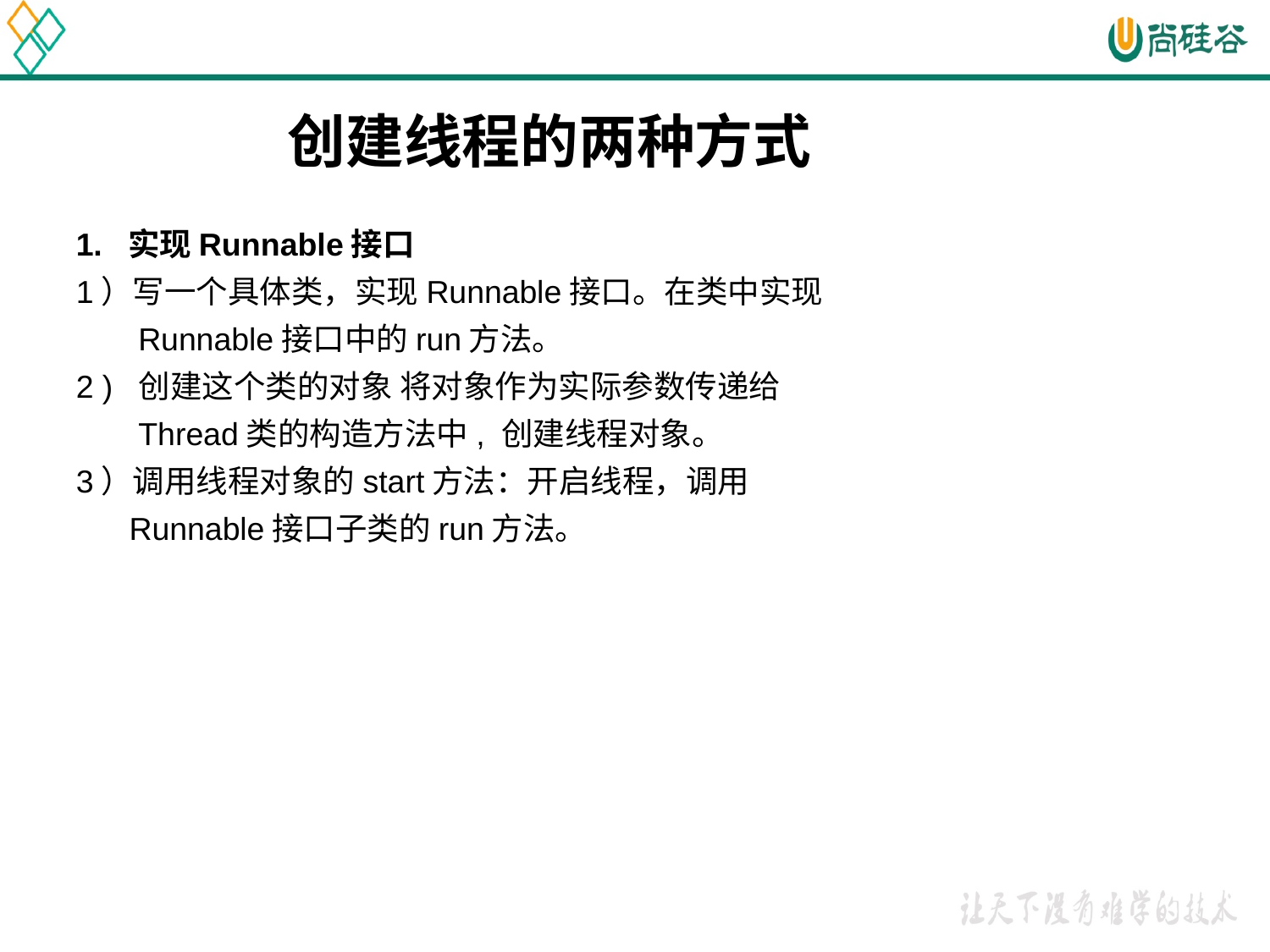

# 创建线程的两种方式
1.  实现Runnable接口
1）写一个具体类，实现Runnable接口。在类中实现
       Runnable接口中的run方法。
2 )  创建这个类的对象 将对象作为实际参数传递给
       Thread类的构造方法中, 创建线程对象。
3）调用线程对象的start方法：开启线程，调用
      Runnable接口子类的run方法。